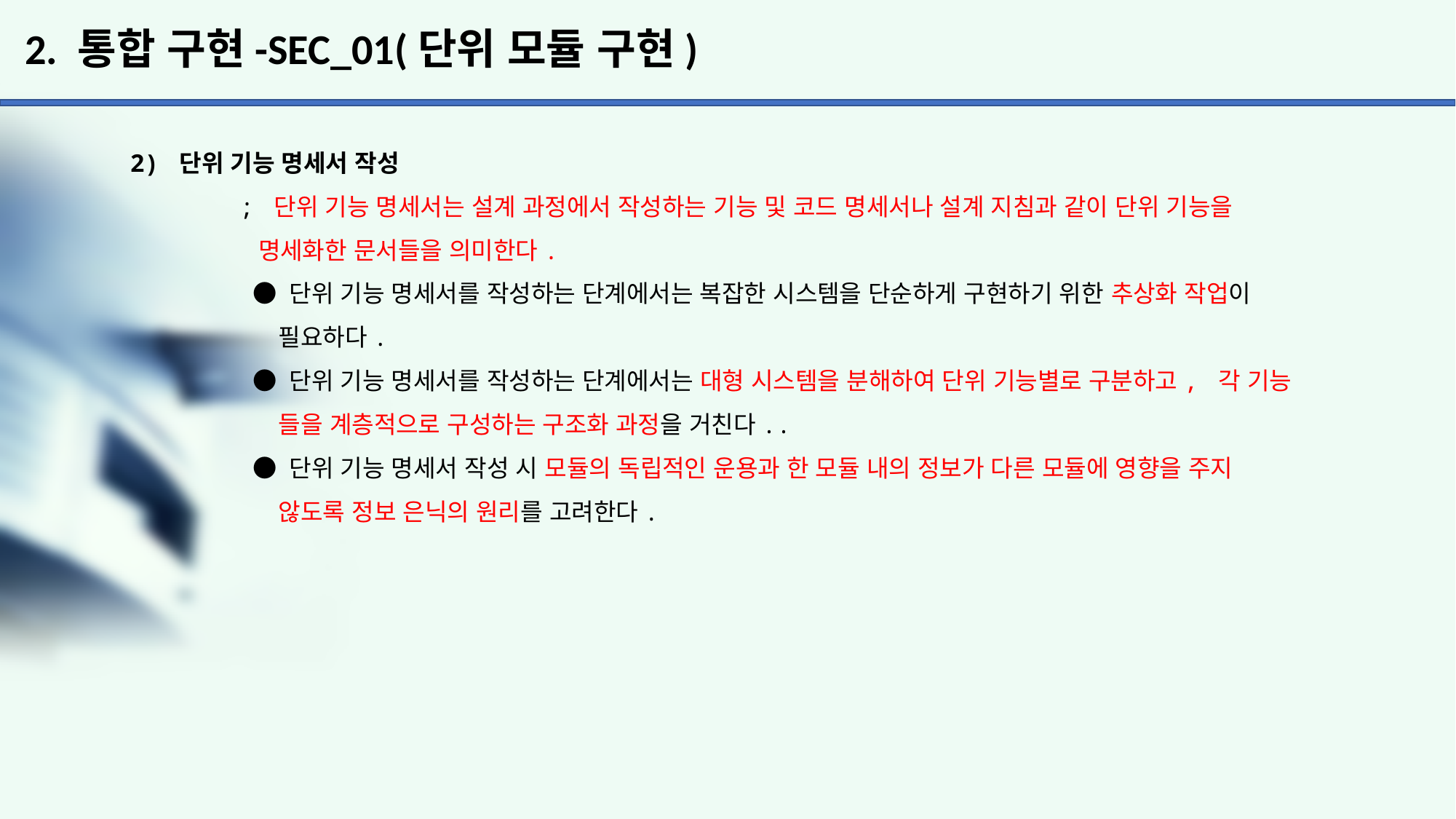

# 2. 통합 구현-SEC_01(단위 모듈 구현)
2) 단위 기능 명세서 작성
	; 단위 기능 명세서는 설계 과정에서 작성하는 기능 및 코드 명세서나 설계 지침과 같이 단위 기능을
	  명세화한 문서들을 의미한다.
	  ● 단위 기능 명세서를 작성하는 단계에서는 복잡한 시스템을 단순하게 구현하기 위한 추상화 작업이
	     필요하다.
	  ● 단위 기능 명세서를 작성하는 단계에서는 대형 시스템을 분해하여 단위 기능별로 구분하고, 각 기능
	     들을 계층적으로 구성하는 구조화 과정을 거친다..
	  ● 단위 기능 명세서 작성 시 모듈의 독립적인 운용과 한 모듈 내의 정보가 다른 모듈에 영향을 주지
	     않도록 정보 은닉의 원리를 고려한다.